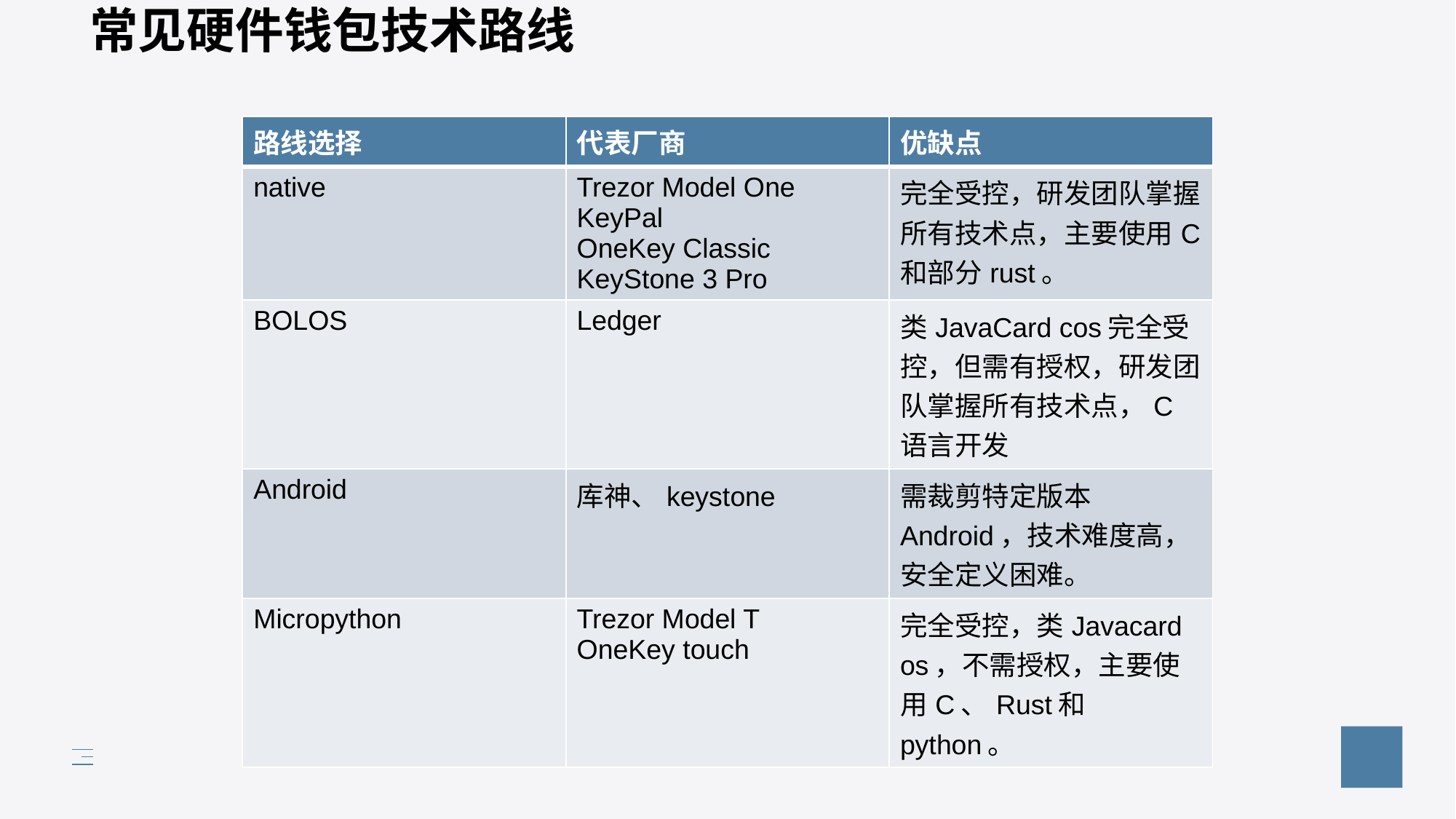

# 常见硬件钱包技术路线
| 路线选择 | 代表厂商 | 优缺点 |
| --- | --- | --- |
| native | Trezor Model One KeyPal OneKey Classic KeyStone 3 Pro | 完全受控，研发团队掌握所有技术点，主要使用C和部分rust。 |
| BOLOS | Ledger | 类JavaCard cos完全受控，但需有授权，研发团队掌握所有技术点，C语言开发 |
| Android | 库神、keystone | 需裁剪特定版本Android，技术难度高，安全定义困难。 |
| Micropython | Trezor Model T OneKey touch | 完全受控，类Javacard os，不需授权，主要使用C、Rust和python。 |
3